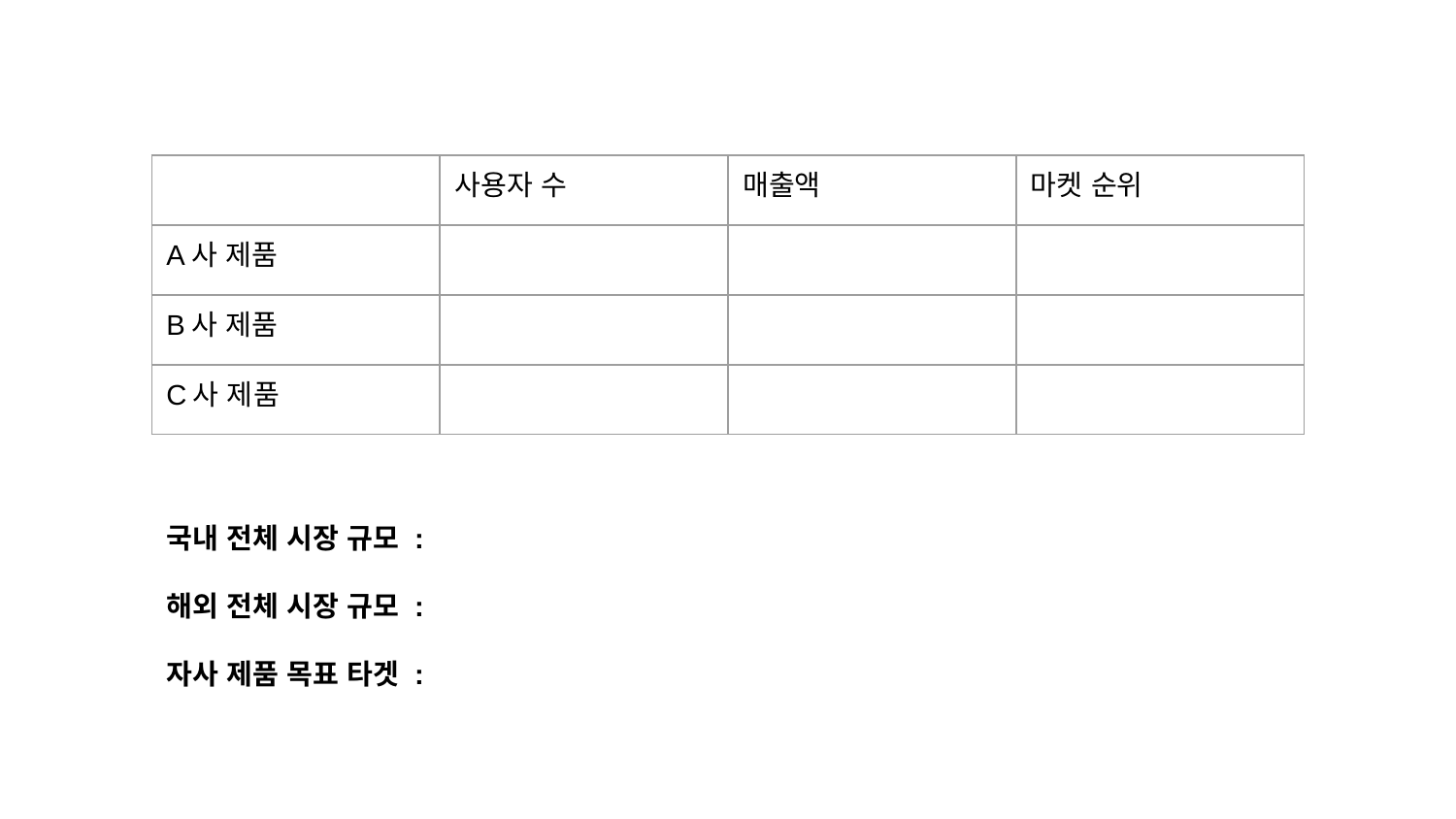

|  | 사용자 수 | 매출액 | 마켓 순위 |
| --- | --- | --- | --- |
| A사 제품 |  |  |  |
| B사 제품 |  |  |  |
| C사 제품 |  |  |  |
국내 전체 시장 규모 :

해외 전체 시장 규모 :

자사 제품 목표 타겟 :